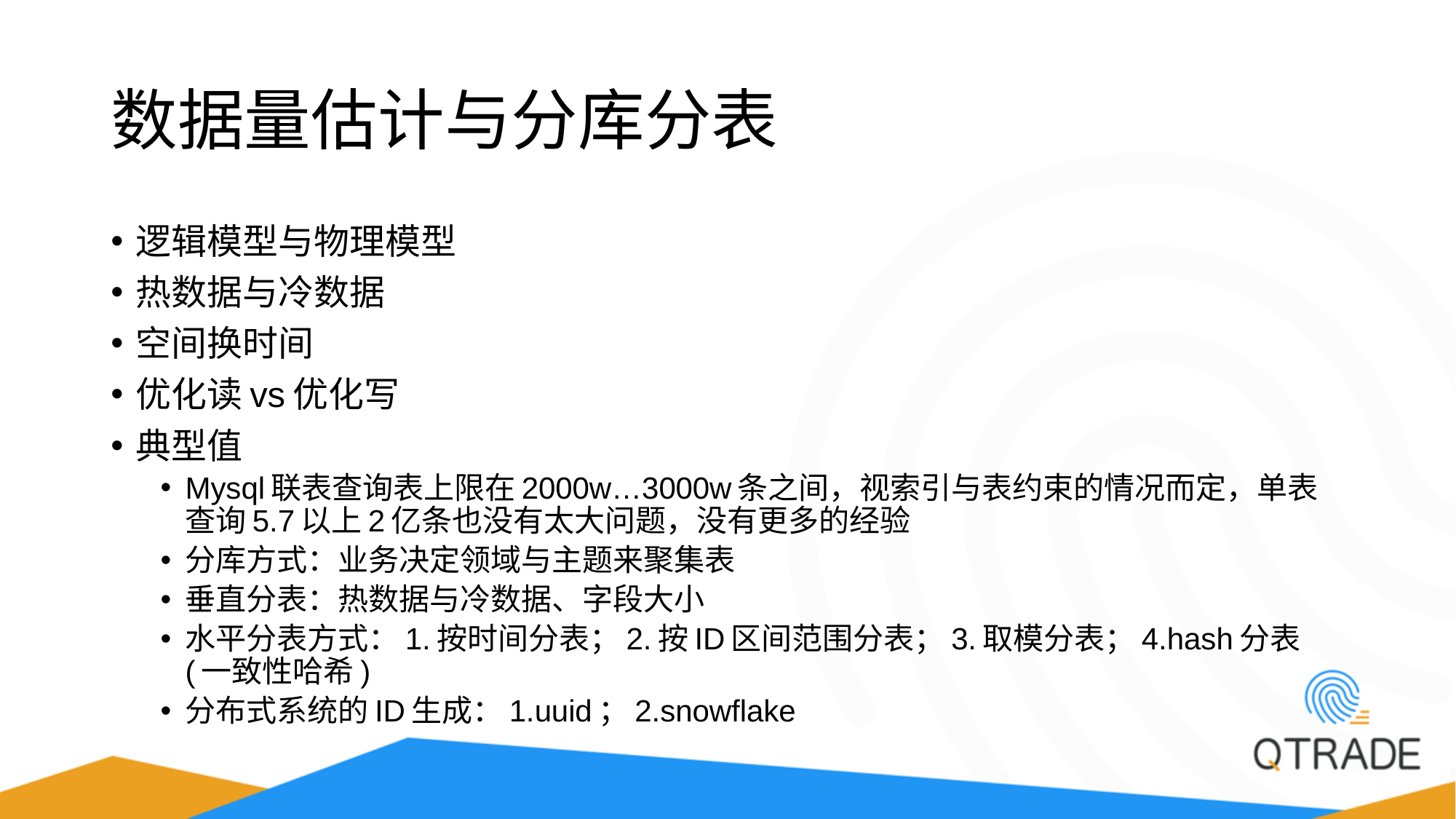

# 数据量估计与分库分表
逻辑模型与物理模型
热数据与冷数据
空间换时间
优化读vs优化写
典型值
Mysql联表查询表上限在2000w…3000w条之间，视索引与表约束的情况而定，单表查询5.7以上2亿条也没有太大问题，没有更多的经验
分库方式：业务决定领域与主题来聚集表
垂直分表：热数据与冷数据、字段大小
水平分表方式：1.按时间分表；2.按ID区间范围分表；3.取模分表；4.hash分表(一致性哈希)
分布式系统的ID生成：1.uuid；2.snowflake